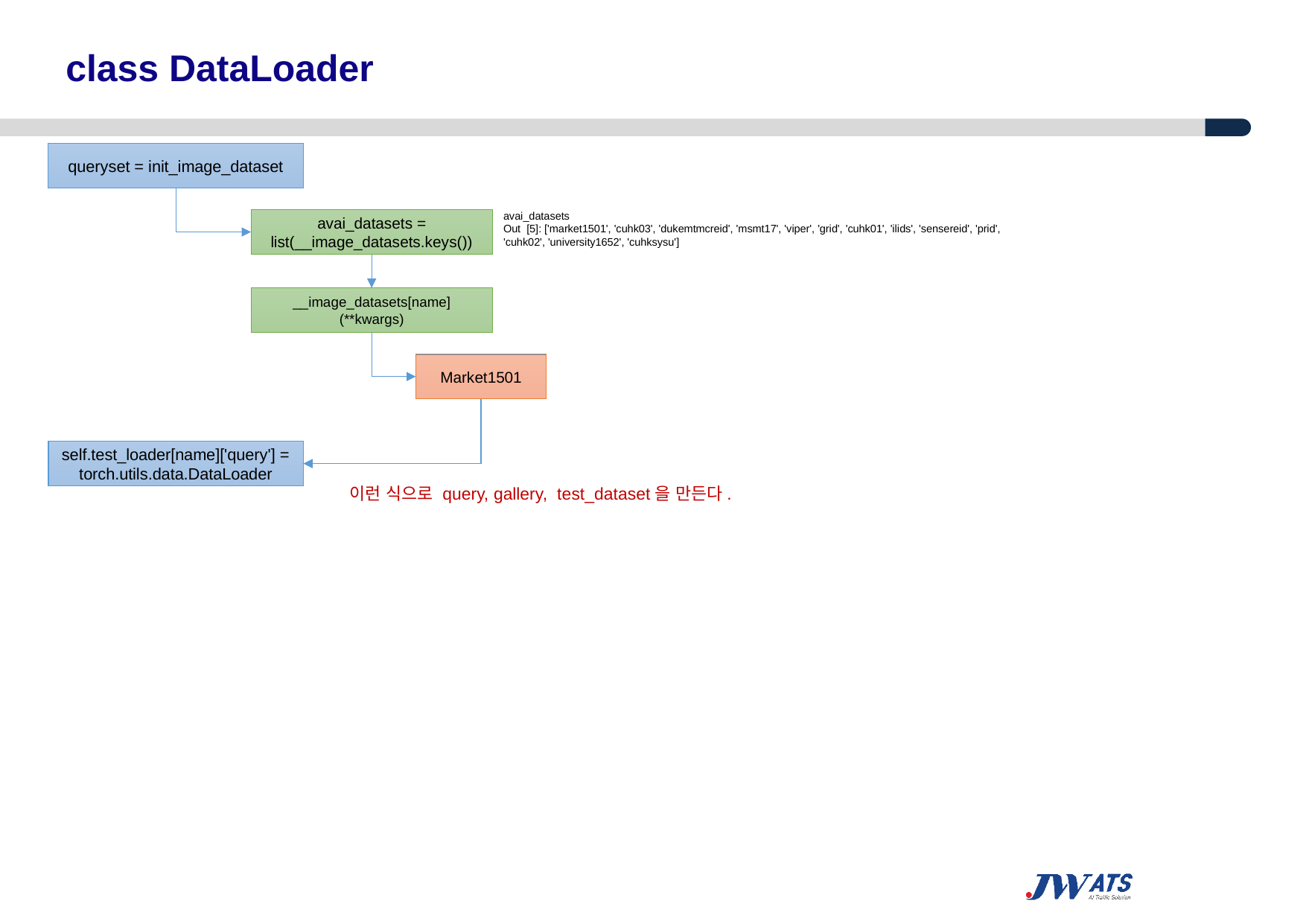

class DataLoader
queryset = init_image_dataset
avai_datasets
Out  [5]: ['market1501', 'cuhk03', 'dukemtmcreid', 'msmt17', 'viper', 'grid', 'cuhk01', 'ilids', 'sensereid', 'prid', 'cuhk02', 'university1652', 'cuhksysu']
avai_datasets = list(__image_datasets.keys())
__image_datasets[name](**kwargs)
Market1501
self.test_loader[name]['query'] = torch.utils.data.DataLoader
이런 식으로 query, gallery,  test_dataset을 만든다.